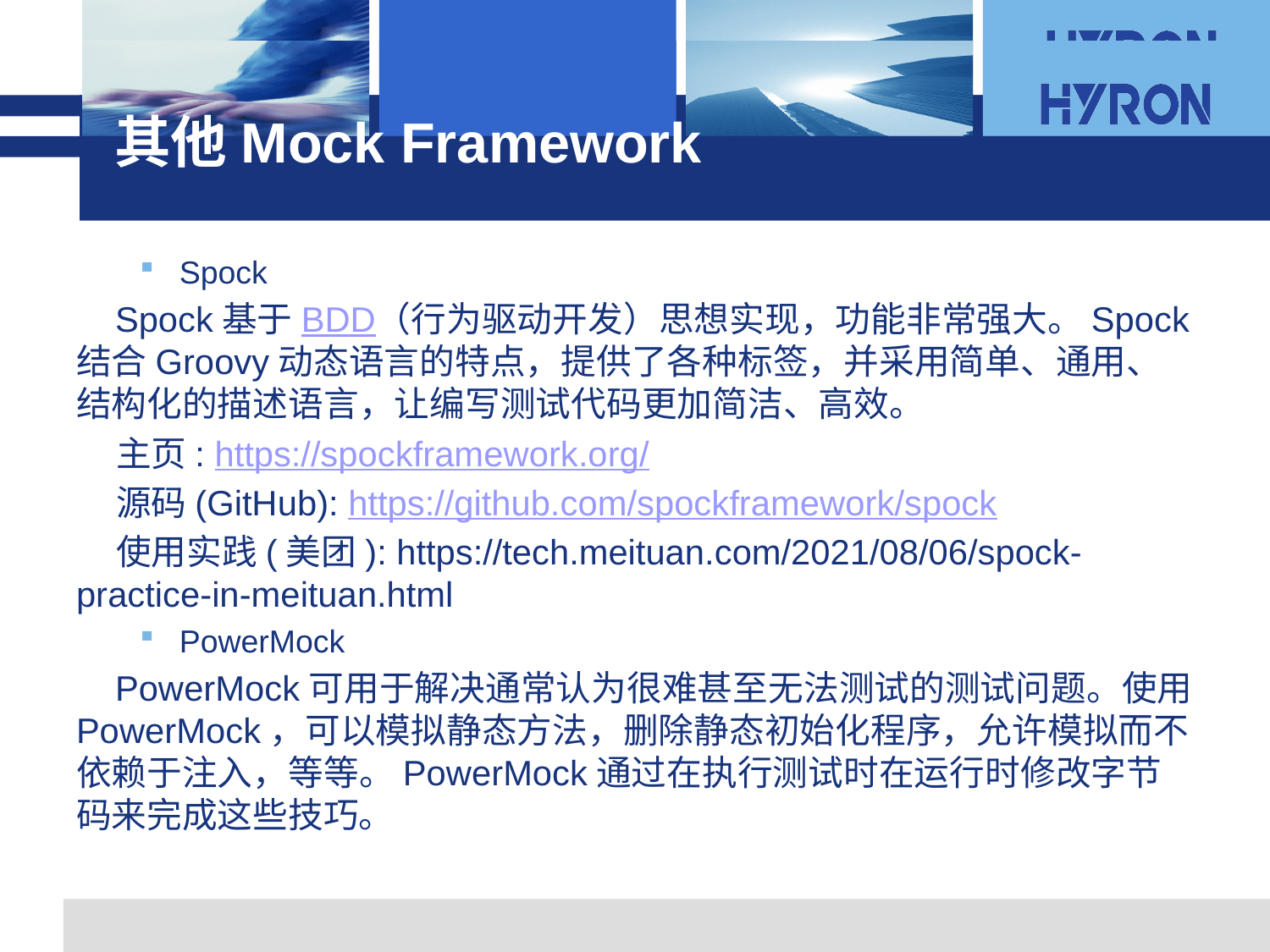

# 其他Mock Framework

Spock
    Spock基于BDD（行为驱动开发）思想实现，功能非常强大。Spock结合Groovy动态语言的特点，提供了各种标签，并采用简单、通用、结构化的描述语言，让编写测试代码更加简洁、高效。
    主页: https://spockframework.org/
    源码(GitHub): https://github.com/spockframework/spock
    使用实践(美团): https://tech.meituan.com/2021/08/06/spock-practice-in-meituan.html
PowerMock
    PowerMock可用于解决通常认为很难甚至无法测试的测试问题。使用PowerMock，可以模拟静态方法，删除静态初始化程序，允许模拟而不依赖于注入，等等。PowerMock通过在执行测试时在运行时修改字节码来完成这些技巧。